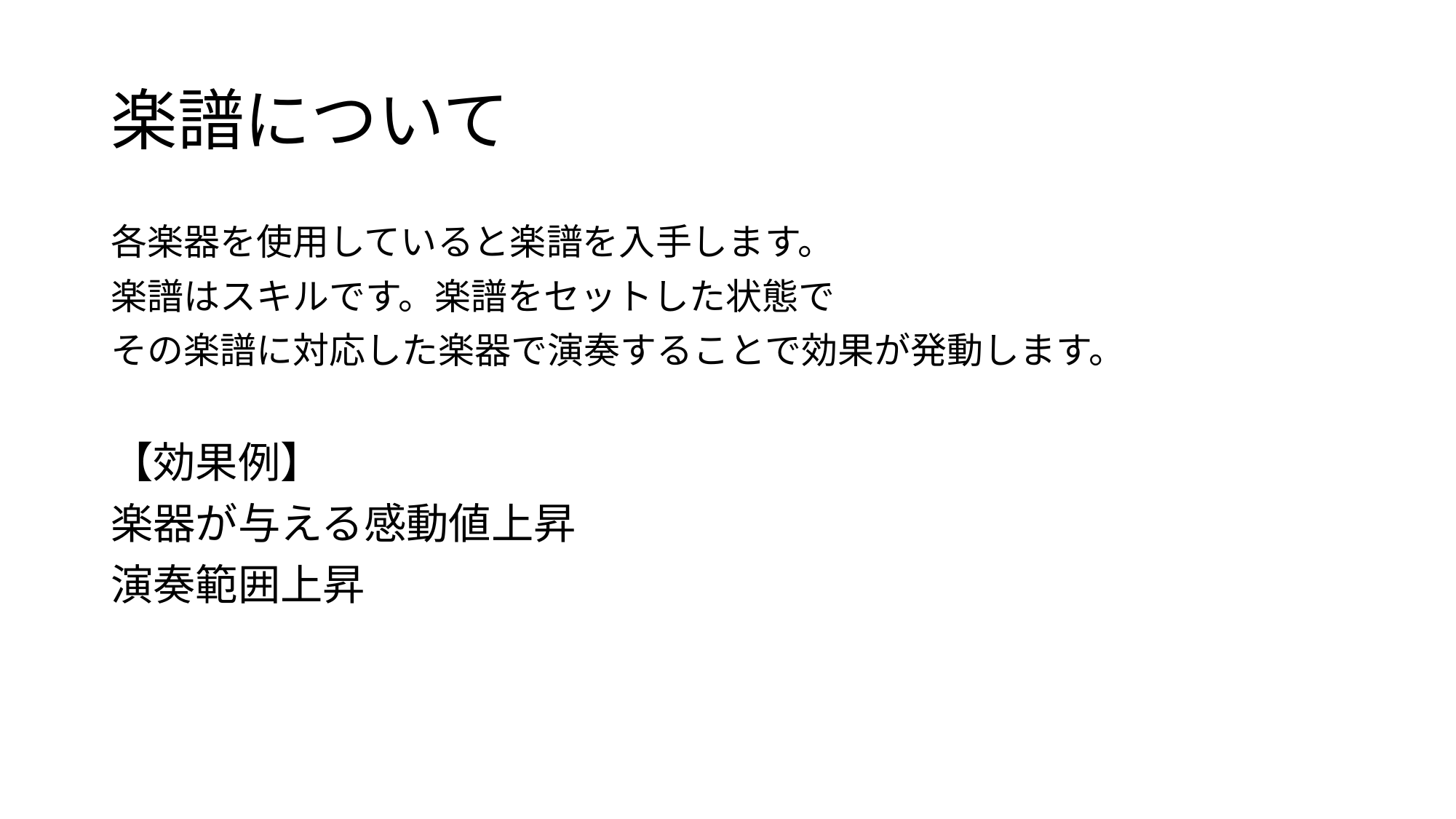

# 楽譜について
各楽器を使用していると楽譜を入手します。
楽譜はスキルです。楽譜をセットした状態で
その楽譜に対応した楽器で演奏することで効果が発動します。

【効果例】
楽器が与える感動値上昇
演奏範囲上昇